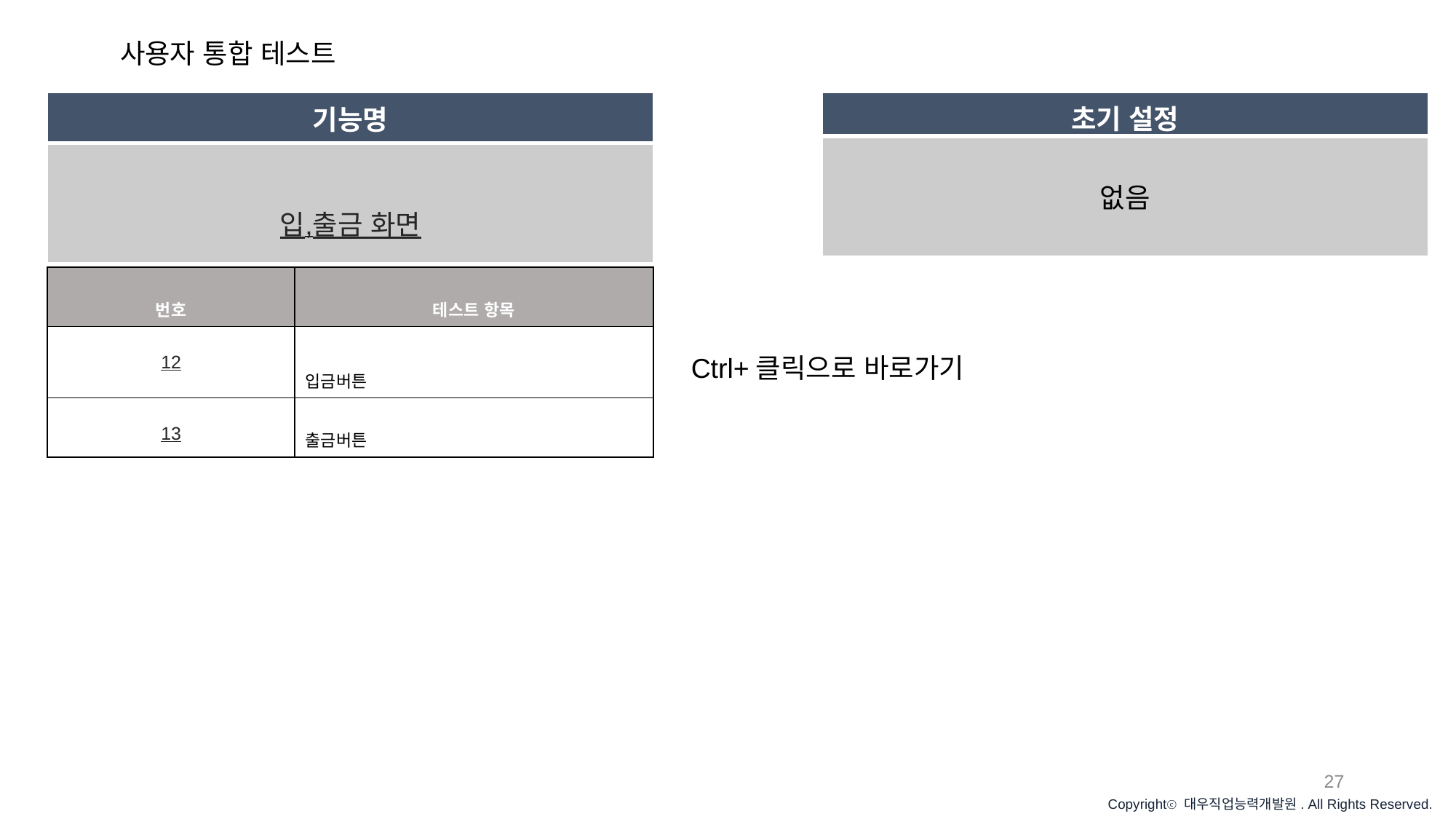

사용자 통합 테스트
| 초기 설정 |
| --- |
| 없음 |
| 기능명 |
| --- |
| 입,출금 화면 |
| 번호 | 테스트 항목 |
| --- | --- |
| 12 | 입금버튼 |
| 13 | 출금버튼 |
Ctrl+클릭으로 바로가기
27